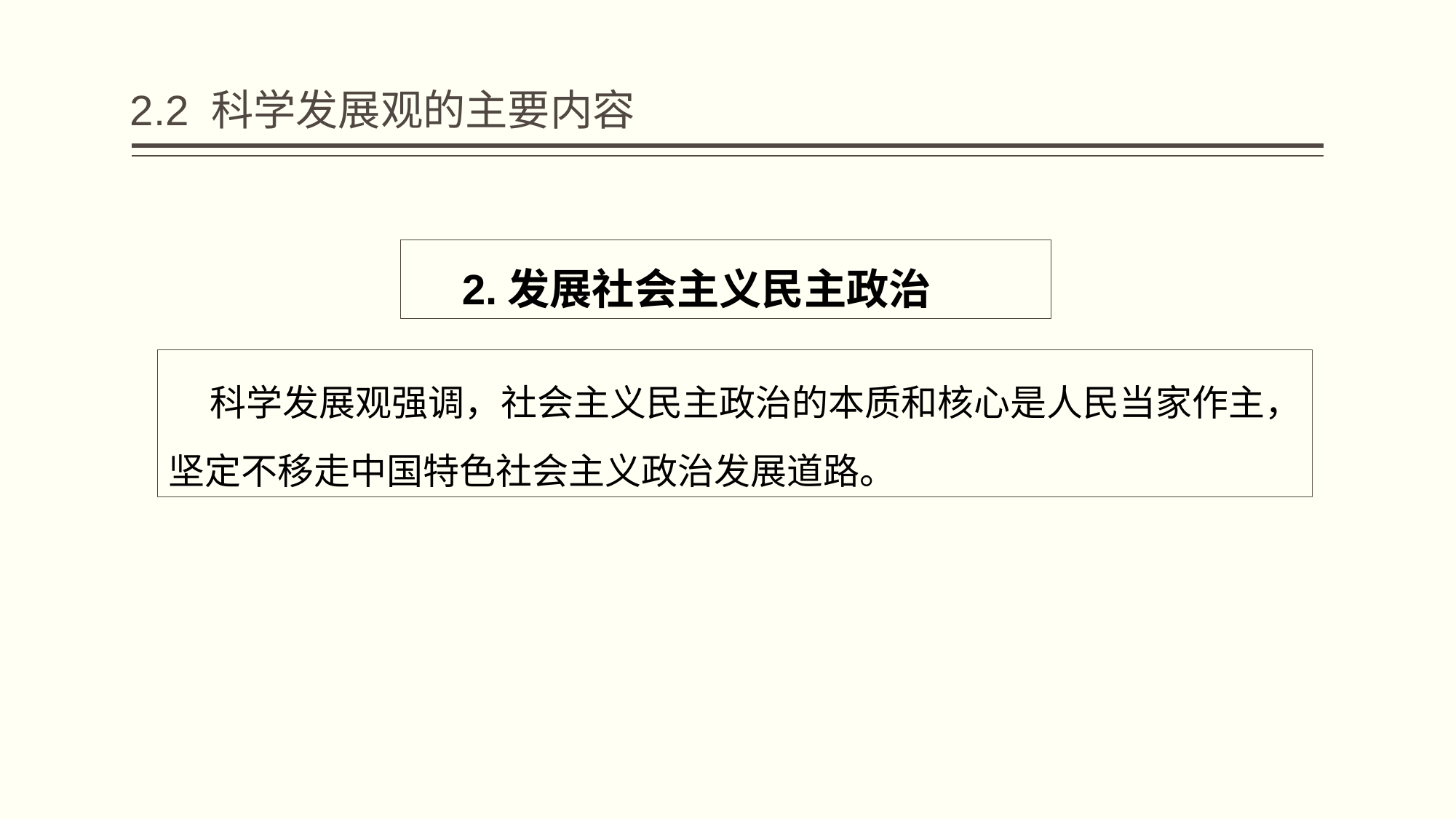

# 2.2 科学发展观的主要内容
     2.发展社会主义民主政治
    科学发展观强调，社会主义民主政治的本质和核心是人民当家作主，坚定不移走中国特色社会主义政治发展道路。